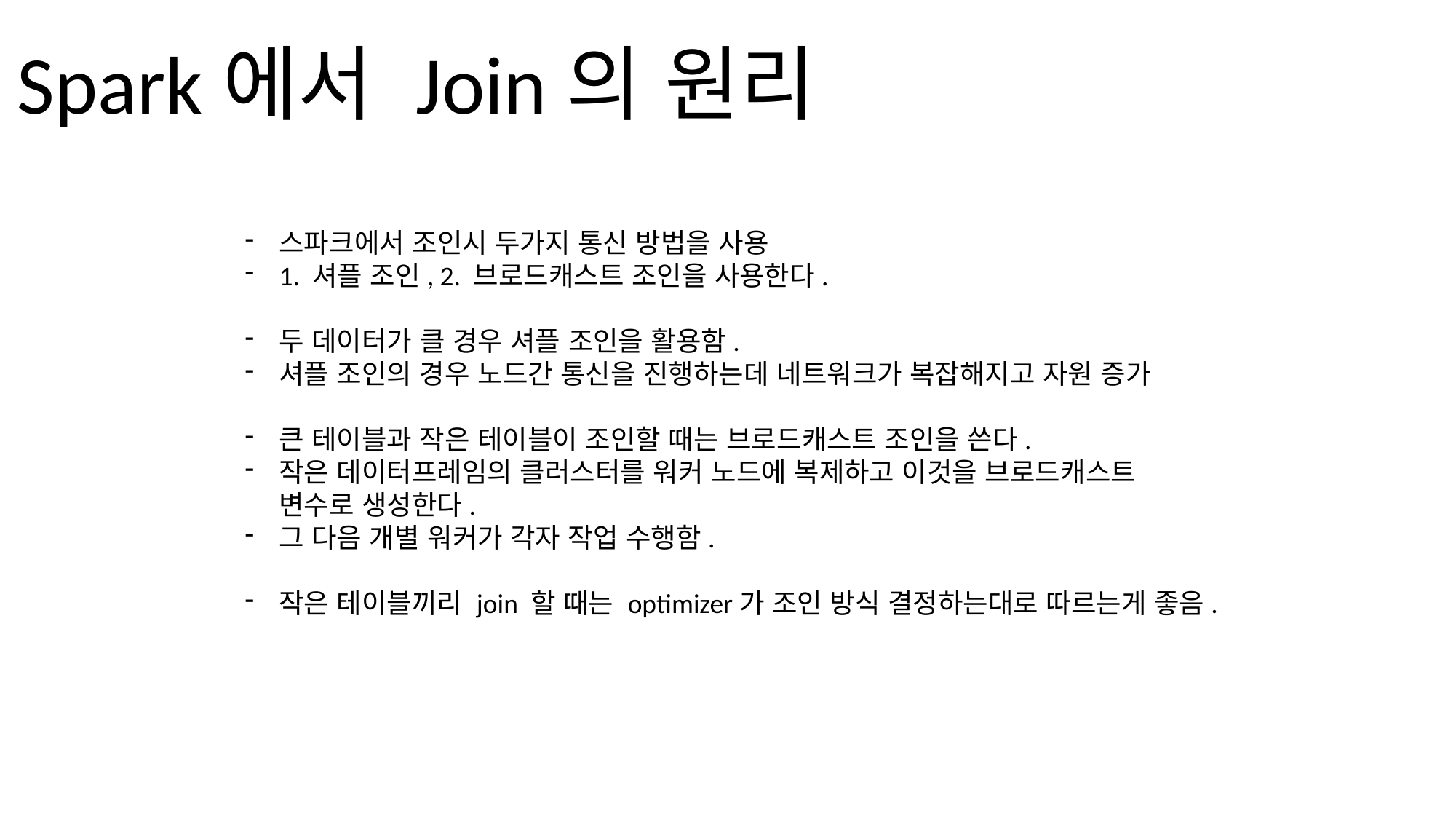

Spark에서 Join의 원리
스파크에서 조인시 두가지 통신 방법을 사용
1. 셔플 조인, 2. 브로드캐스트 조인을 사용한다.

두 데이터가 클 경우 셔플 조인을 활용함.
셔플 조인의 경우 노드간 통신을 진행하는데 네트워크가 복잡해지고 자원 증가

큰 테이블과 작은 테이블이 조인할 때는 브로드캐스트 조인을 쓴다.
작은 데이터프레임의 클러스터를 워커 노드에 복제하고 이것을 브로드캐스트 변수로 생성한다.
그 다음 개별 워커가 각자 작업 수행함.

작은 테이블끼리 join 할 때는 optimizer가 조인 방식 결정하는대로 따르는게 좋음.